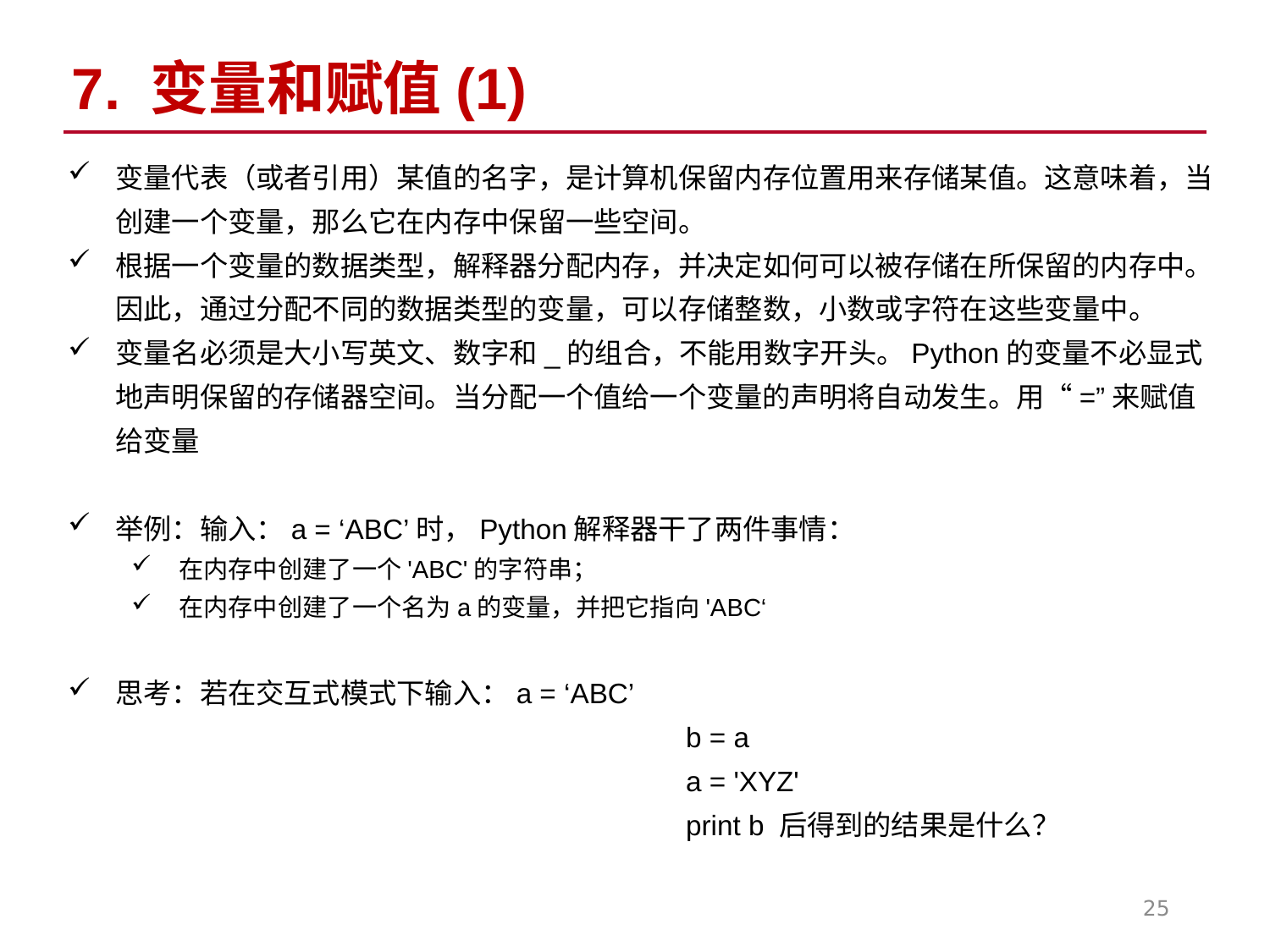

7. 变量和赋值(1)
变量代表（或者引用）某值的名字，是计算机保留内存位置用来存储某值。这意味着，当创建一个变量，那么它在内存中保留一些空间。
根据一个变量的数据类型，解释器分配内存，并决定如何可以被存储在所保留的内存中。因此，通过分配不同的数据类型的变量，可以存储整数，小数或字符在这些变量中。
变量名必须是大小写英文、数字和_的组合，不能用数字开头。Python的变量不必显式地声明保留的存储器空间。当分配一个值给一个变量的声明将自动发生。用“=”来赋值给变量

举例：输入：a = ‘ABC’时，Python解释器干了两件事情：
在内存中创建了一个'ABC'的字符串；
在内存中创建了一个名为a的变量，并把它指向'ABC‘

思考：若在交互式模式下输入：a = ‘ABC’
					        b = a
					        a = 'XYZ'
					        print b 后得到的结果是什么？
25